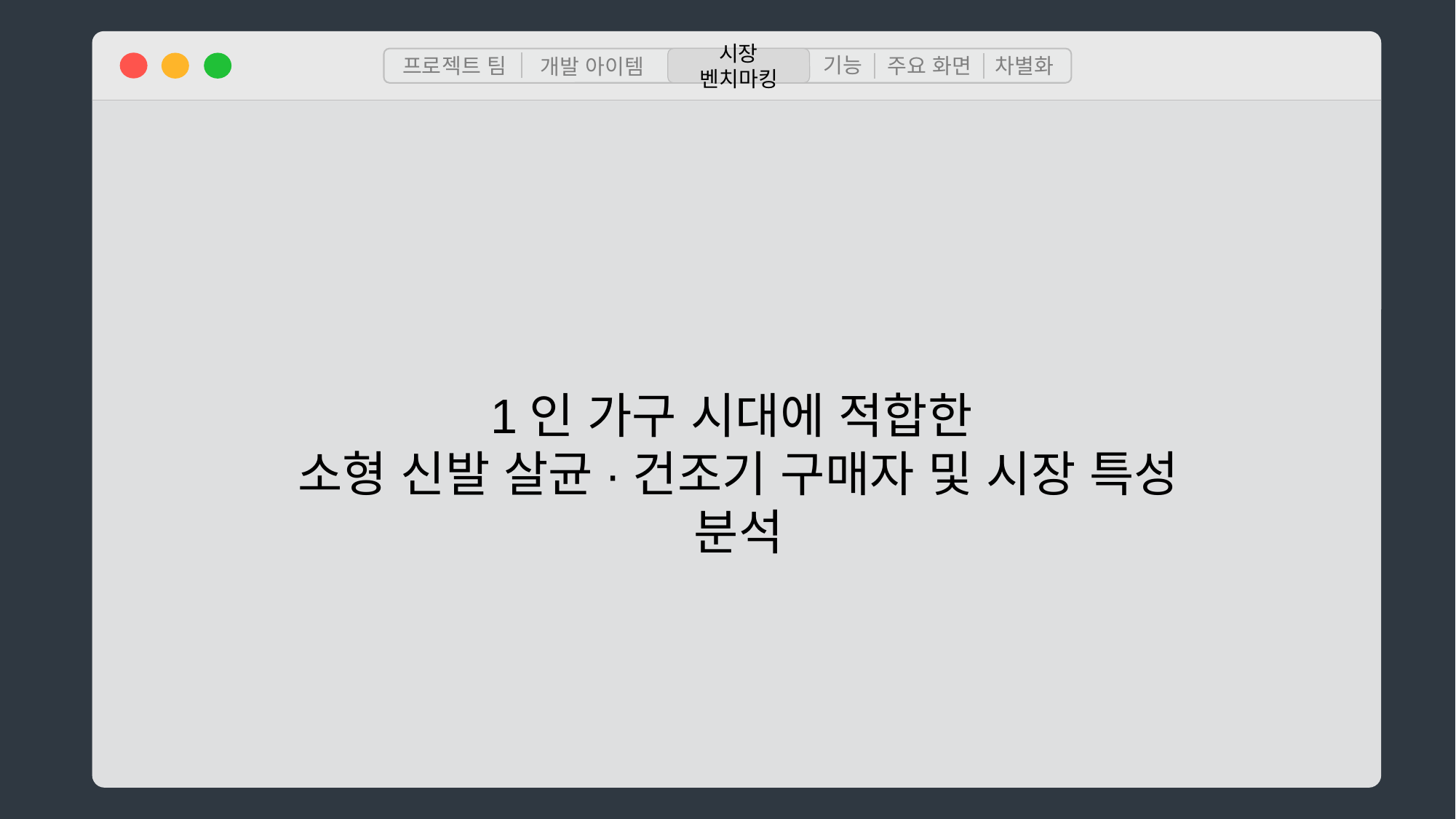

기능
차별화
주요 화면
프로젝트 팀

시장 벤치마킹
개발 아이템
1인 가구 시대에 적합한
소형 신발 살균·건조기 구매자 및 시장 특성 분석